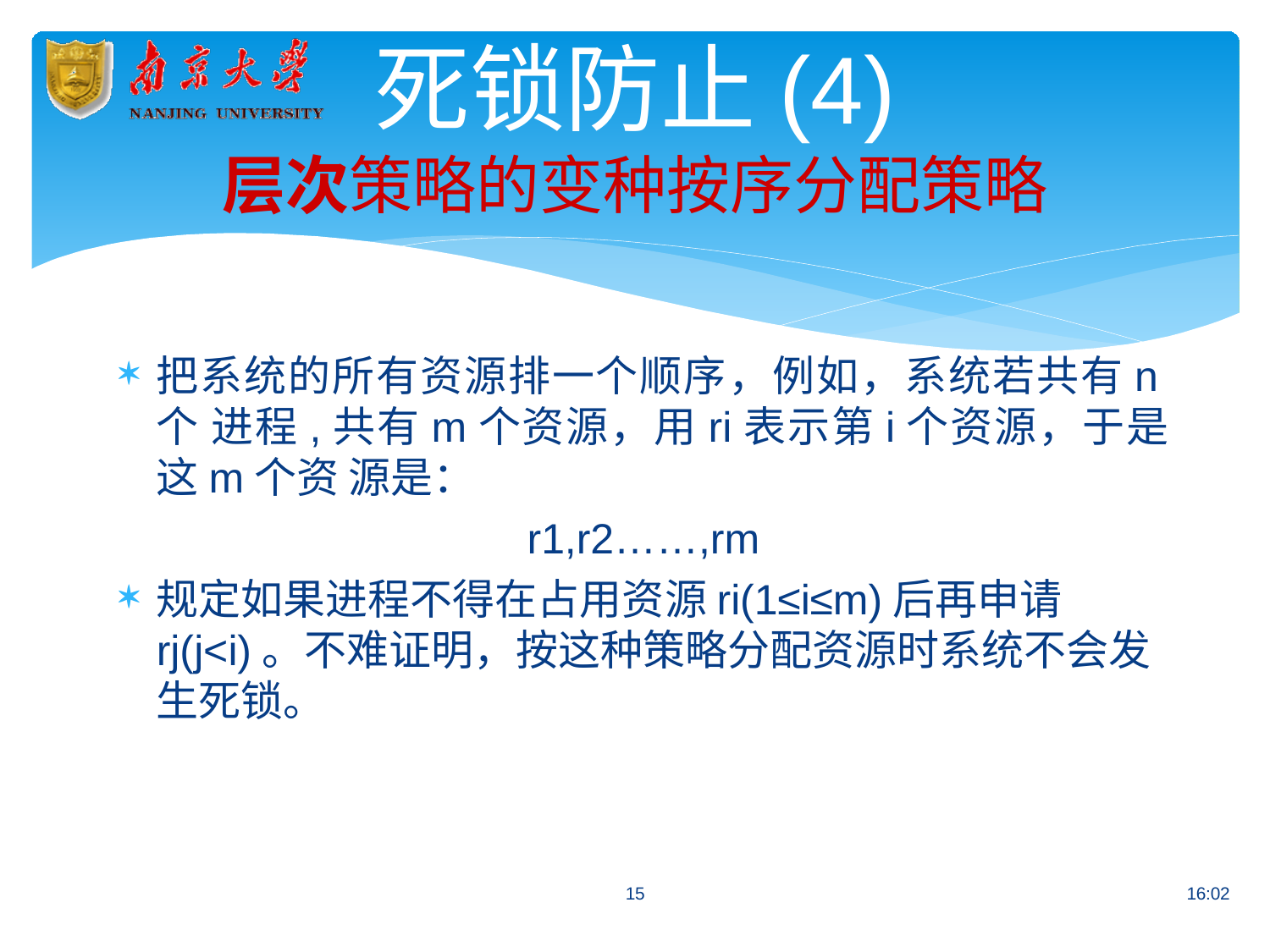

# 死锁防止(4)
层次策略的变种按序分配策略

把系统的所有资源排一个顺序，例如，系统若共有n个 进程,共有m个资源，用ri表示第i个资源，于是这m个资 源是：
r1,r2……,rm
规定如果进程不得在占用资源ri(1≤i≤m)后再申请
rj(j<i)。不难证明，按这种策略分配资源时系统不会发 生死锁。
15
16:02